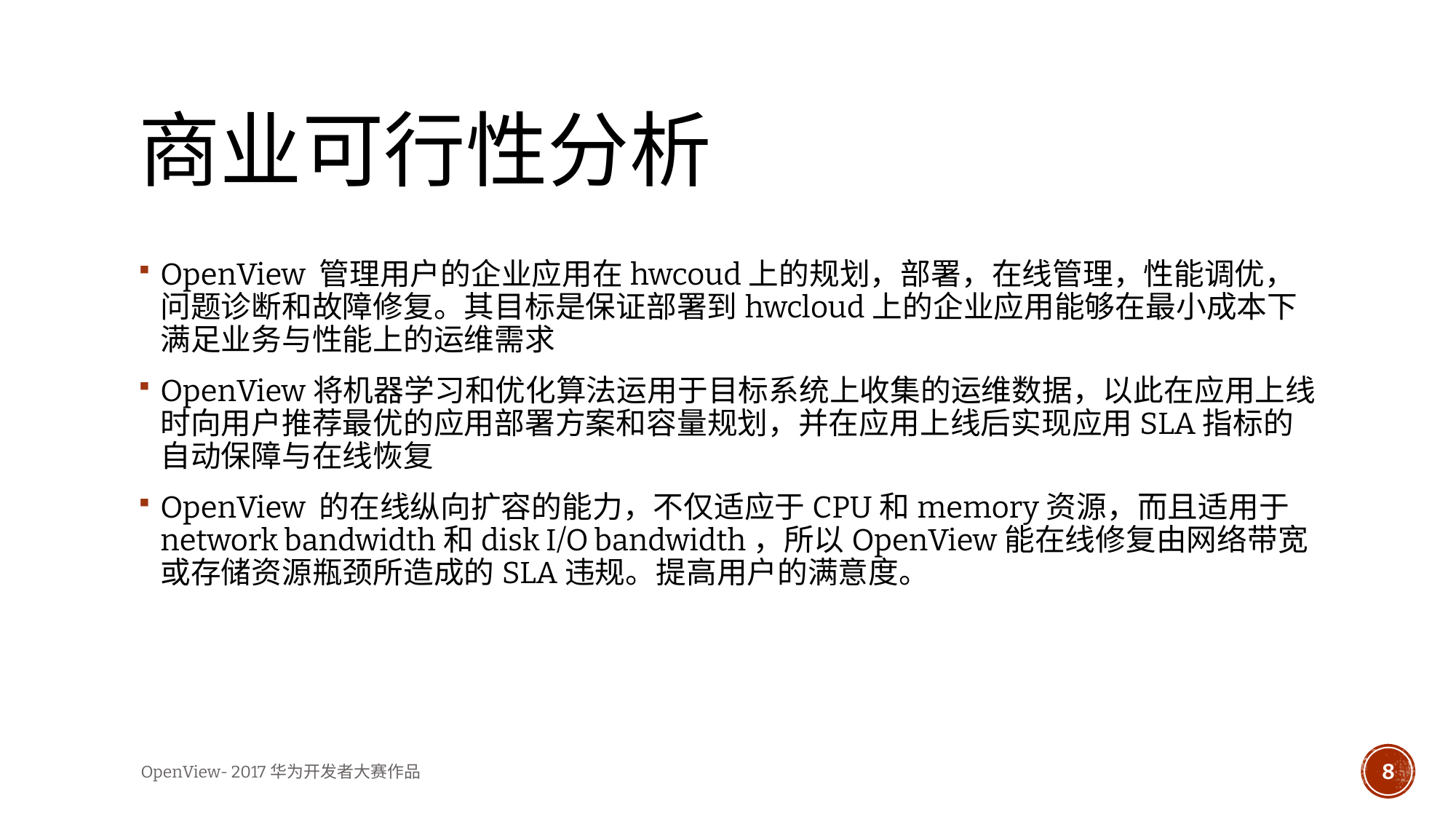

# 商业可行性分析
OpenView 管理用户的企业应用在hwcoud上的规划，部署，在线管理，性能调优，问题诊断和故障修复。其目标是保证部署到hwcloud上的企业应用能够在最小成本下满足业务与性能上的运维需求
OpenView将机器学习和优化算法运用于目标系统上收集的运维数据，以此在应用上线时向用户推荐最优的应用部署方案和容量规划，并在应用上线后实现应用SLA指标的自动保障与在线恢复
OpenView 的在线纵向扩容的能力，不仅适应于CPU和memory资源，而且适用于network bandwidth和disk I/O bandwidth，所以OpenView能在线修复由网络带宽或存储资源瓶颈所造成的SLA违规。提高用户的满意度。

OpenView- 2017华为开发者大赛作品
8